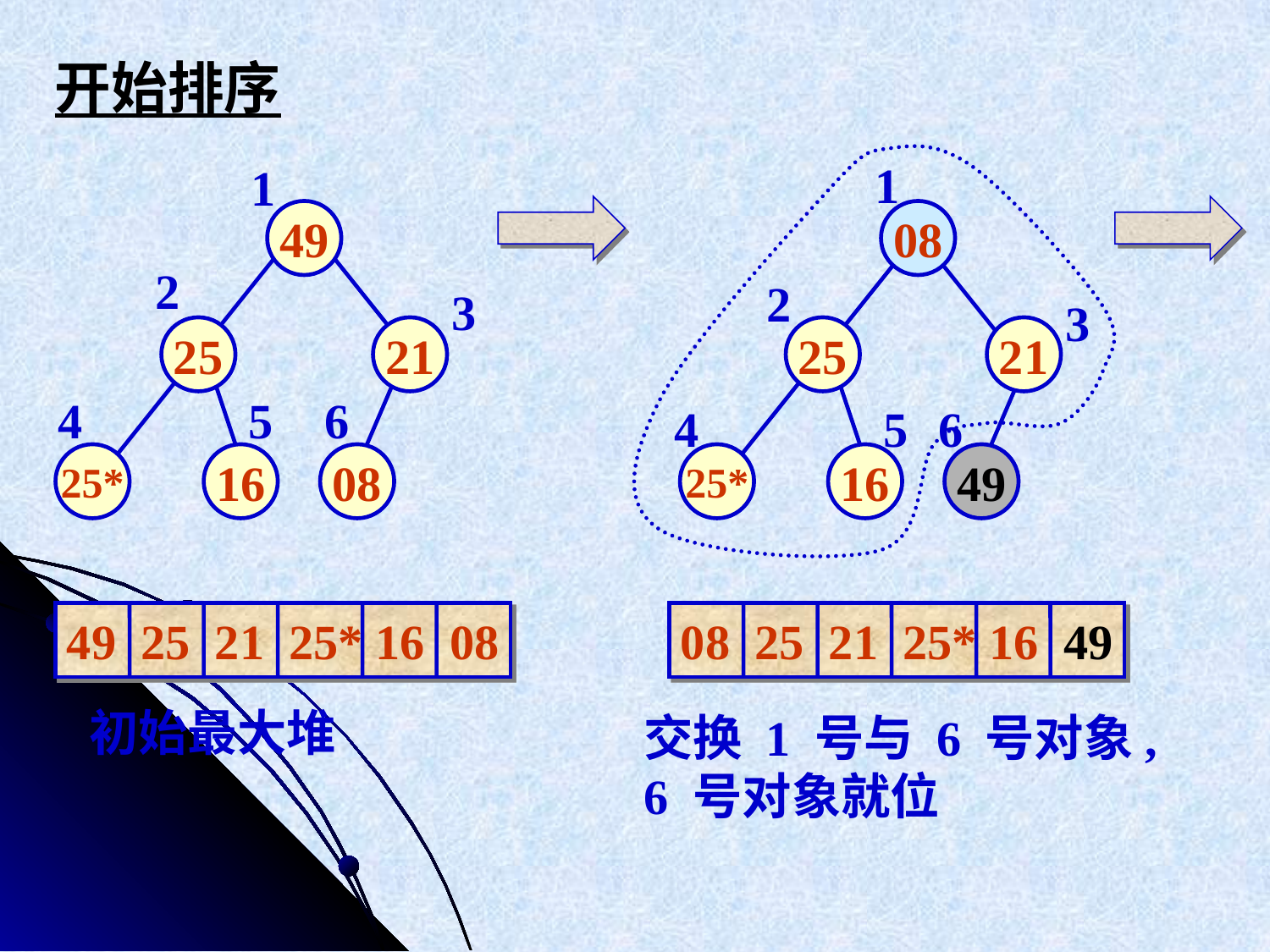

开始排序

1
1

49
08

2

2
3
3
25
21
25
21

4
5
6
4
5
6
25*
16
08
25*
16
49
49  25  21  25* 16  08

08  25  21  25* 16  49

初始最大堆
交换 1 号与 6 号对象,
6 号对象就位